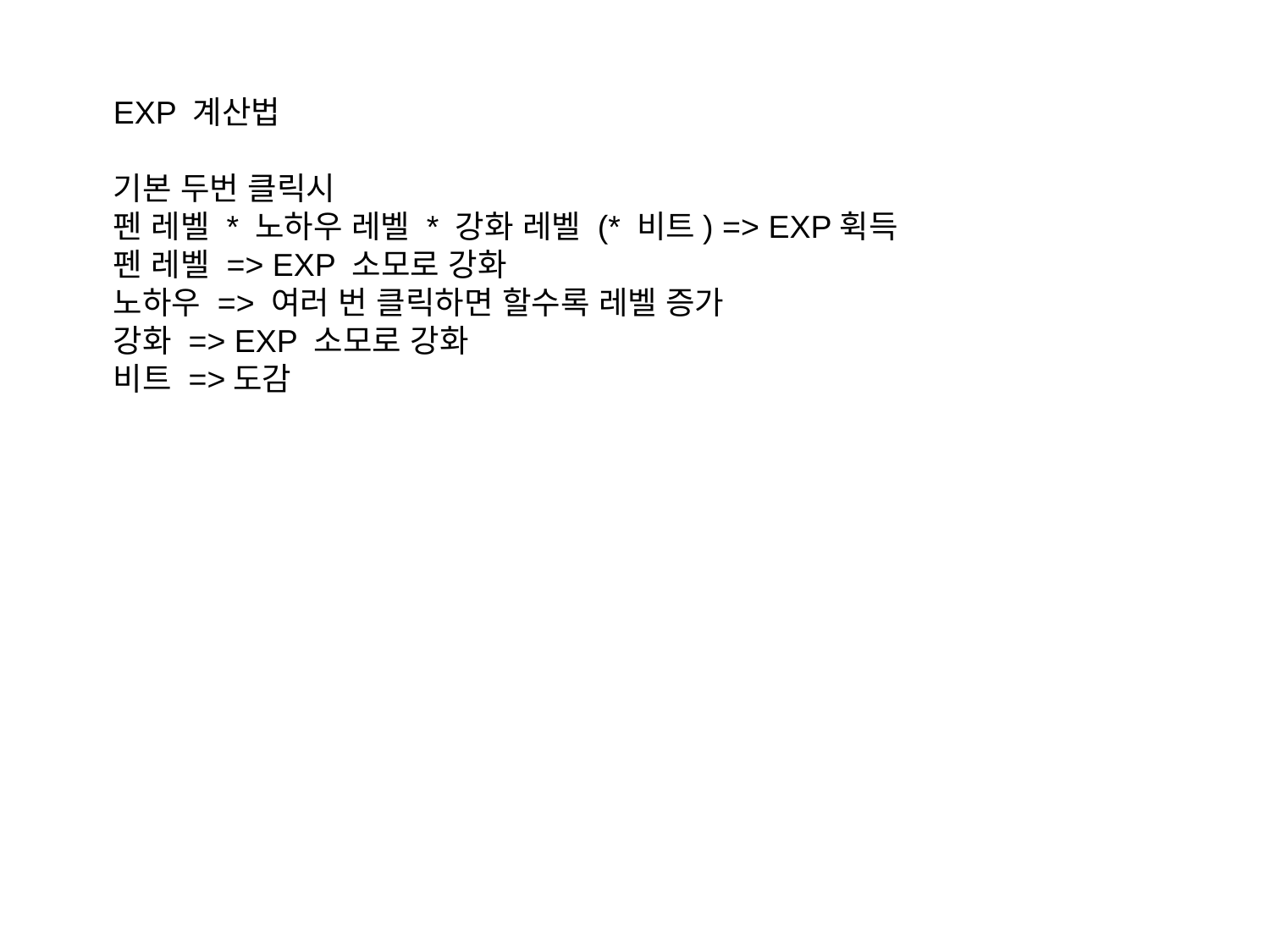

EXP 계산법

기본 두번 클릭시
펜 레벨 * 노하우 레벨 * 강화 레벨 (* 비트) => EXP휙득
펜 레벨 => EXP 소모로 강화
노하우 => 여러 번 클릭하면 할수록 레벨 증가
강화 => EXP 소모로 강화
비트 =>도감